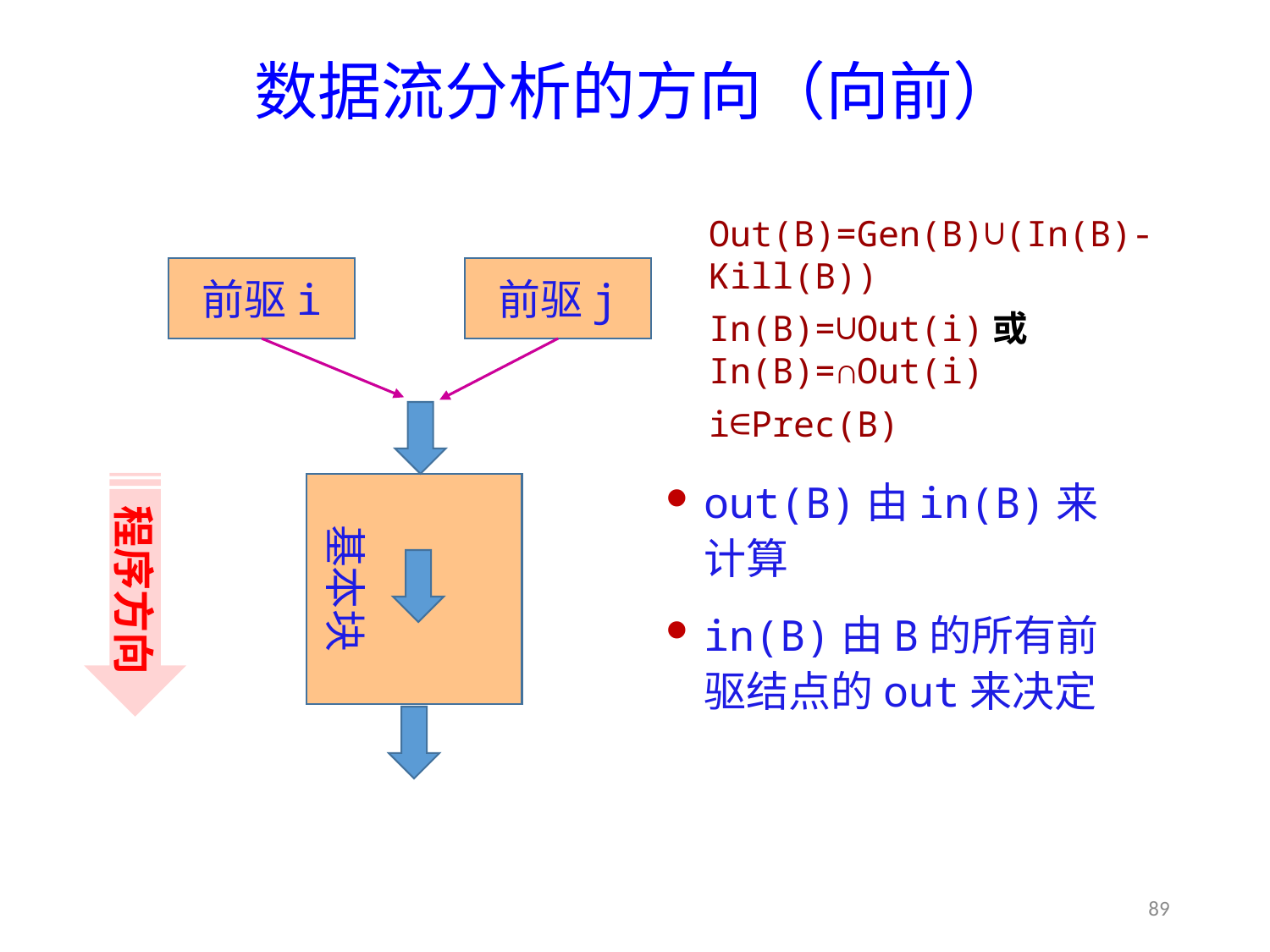

# 数据流分析的方向（向前）
Out(B)=Gen(B)∪(In(B)-Kill(B))
In(B)=∪Out(i)或In(B)=∩Out(i)
i∈Prec(B)
前驱i
前驱j

out(B)由in(B)来计算
in(B)由B的所有前驱结点的out来决定
基本块

程序方向
89